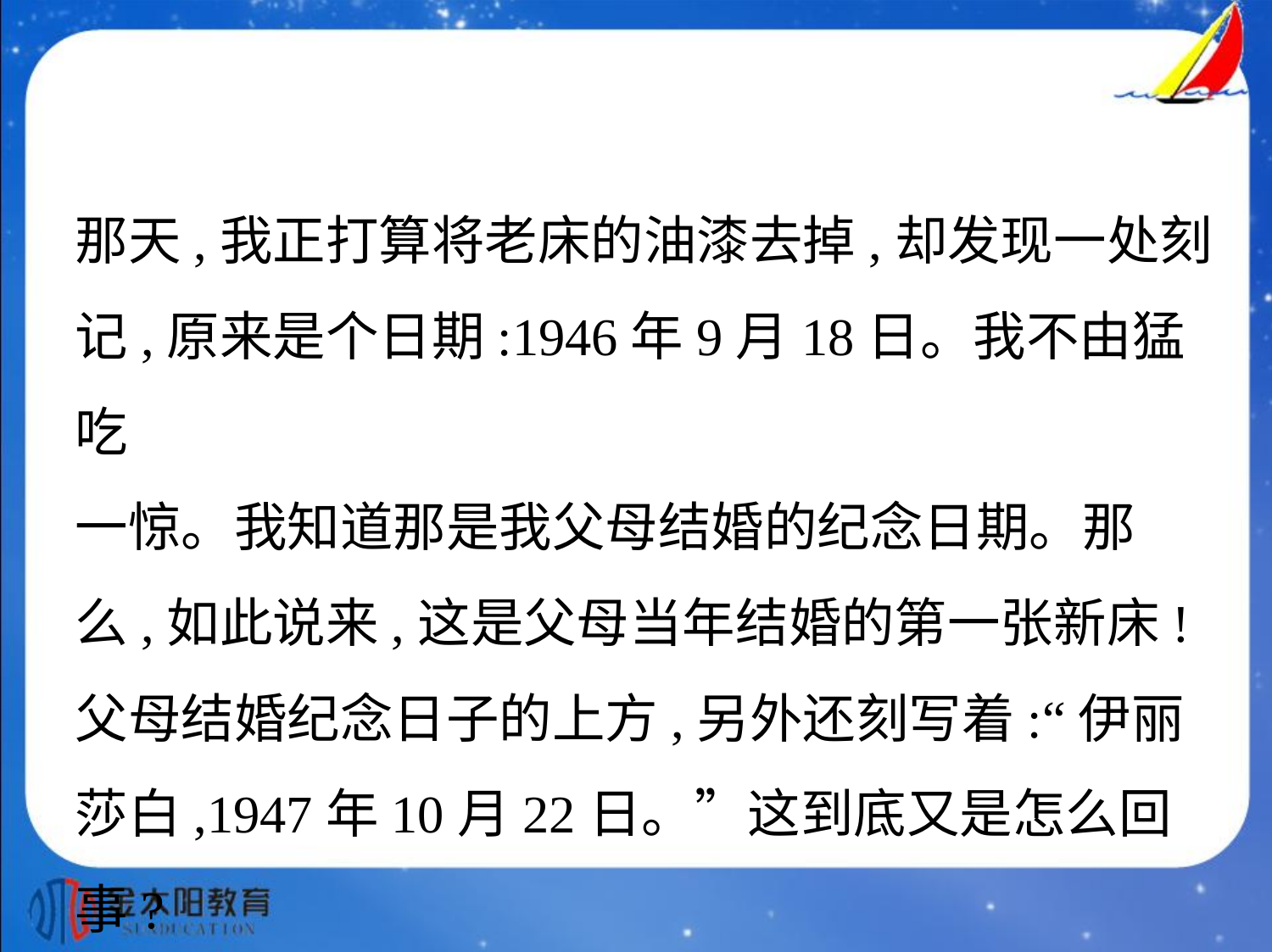

那天,我正打算将老床的油漆去掉,却发现一处刻
记,原来是个日期:1946年9月18日。我不由猛吃
一惊。我知道那是我父母结婚的纪念日期。那
么,如此说来,这是父母当年结婚的第一张新床!
父母结婚纪念日子的上方,另外还刻写着:“伊丽
莎白,1947年10月22日。”这到底又是怎么回事?
我与母亲通了电话。“伊丽莎白是谁?”我问,